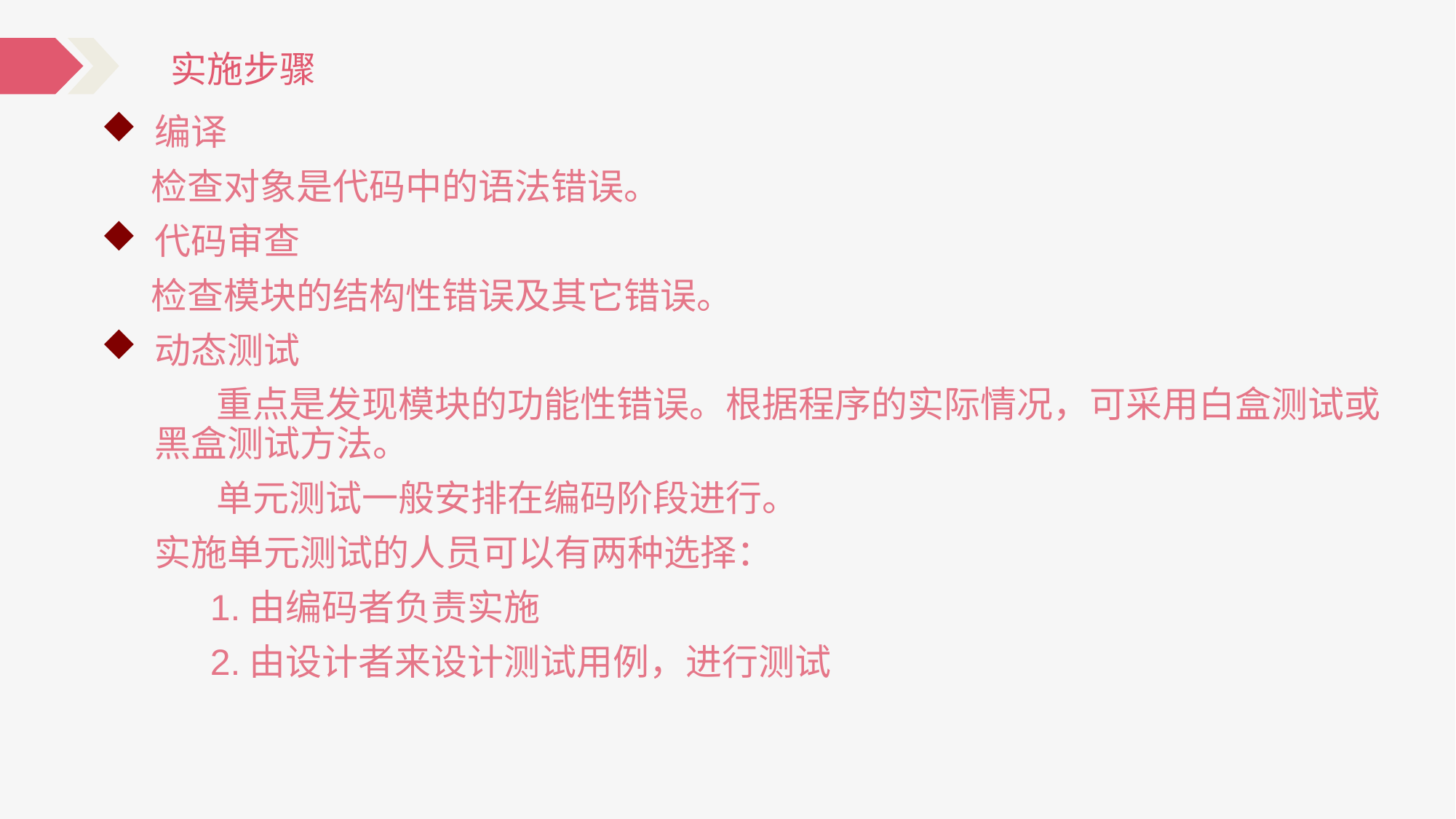

实施步骤

编译
     检查对象是代码中的语法错误。
代码审查
     检查模块的结构性错误及其它错误。
动态测试
             重点是发现模块的功能性错误。根据程序的实际情况，可采用白盒测试或黑盒测试方法。
             单元测试一般安排在编码阶段进行。
	实施单元测试的人员可以有两种选择：
	1.由编码者负责实施
	2.由设计者来设计测试用例，进行测试